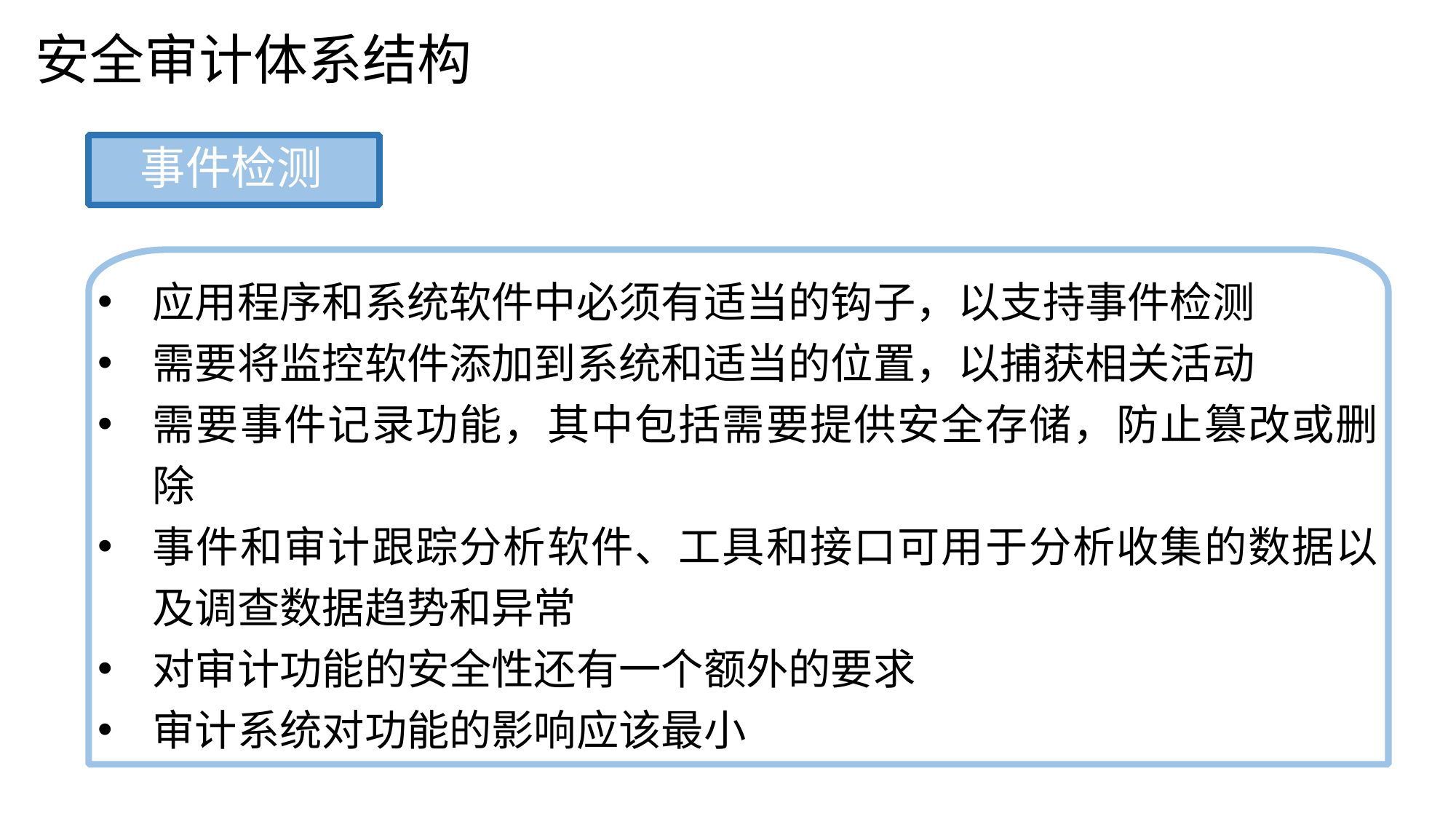

安全审计体系结构

事件检测
应用程序和系统软件中必须有适当的钩子，以支持事件检测
需要将监控软件添加到系统和适当的位置，以捕获相关活动
需要事件记录功能，其中包括需要提供安全存储，防止篡改或删除
事件和审计跟踪分析软件、工具和接口可用于分析收集的数据以及调查数据趋势和异常
对审计功能的安全性还有一个额外的要求
审计系统对功能的影响应该最小